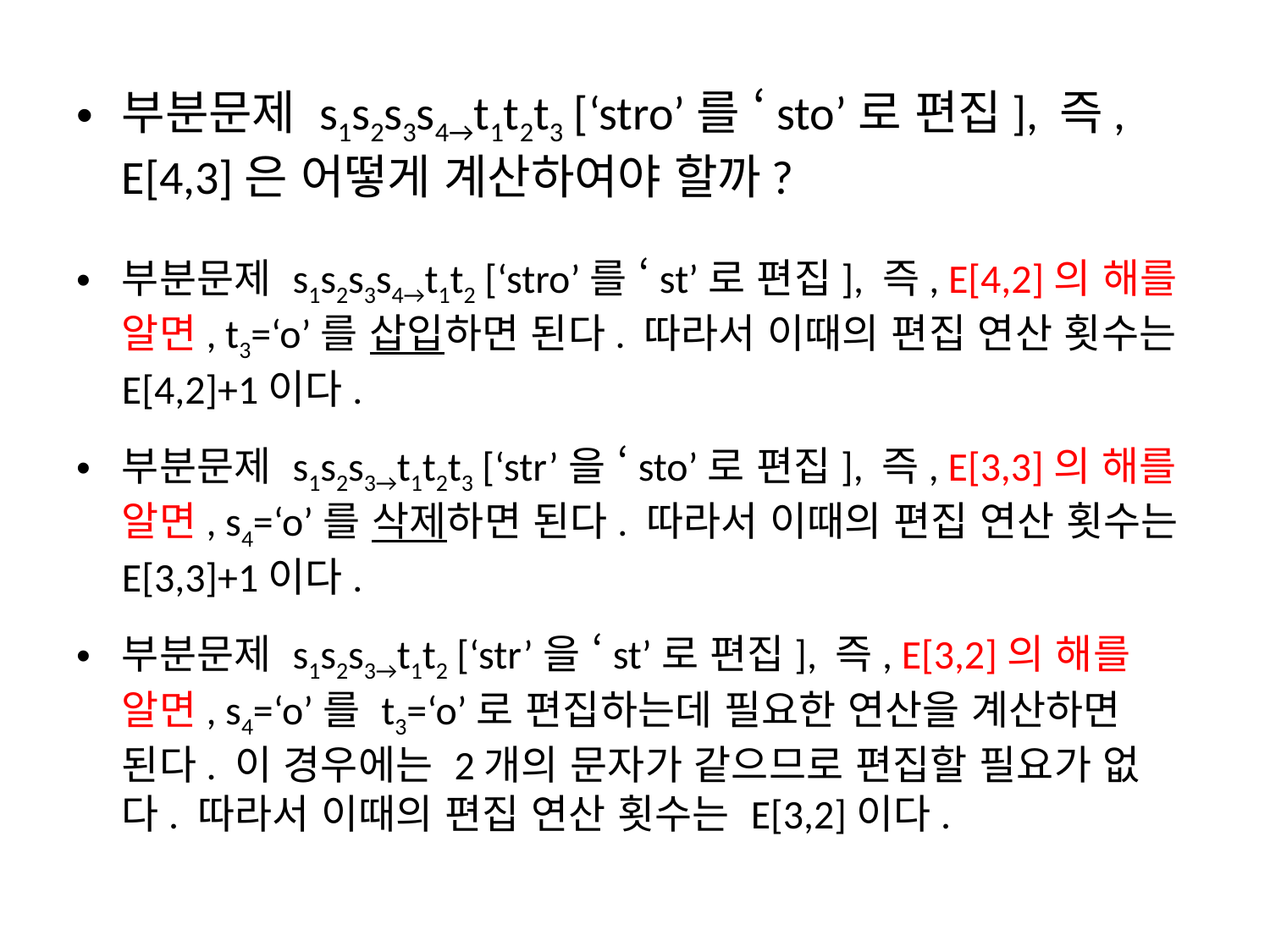

부분문제 s1s2s3s4→t1t2t3 [‘stro’를 ‘sto’로 편집], 즉, E[4,3]은 어떻게 계산하여야 할까?
부분문제 s1s2s3s4→t1t2 [‘stro’를 ‘st’로 편집], 즉, E[4,2]의 해를 알면, t3=‘o’를 삽입하면 된다. 따라서 이때의 편집 연산 횟수는 E[4,2]+1이다.
부분문제 s1s2s3→t1t2t3 [‘str’을 ‘sto’로 편집], 즉, E[3,3]의 해를 알면, s4=‘o’를 삭제하면 된다. 따라서 이때의 편집 연산 횟수는 E[3,3]+1이다.
부분문제 s1s2s3→t1t2 [‘str’을 ‘st’로 편집], 즉, E[3,2]의 해를 알면, s4=‘o’를 t3=‘o’로 편집하는데 필요한 연산을 계산하면 된다. 이 경우에는 2개의 문자가 같으므로 편집할 필요가 없다. 따라서 이때의 편집 연산 횟수는 E[3,2]이다.